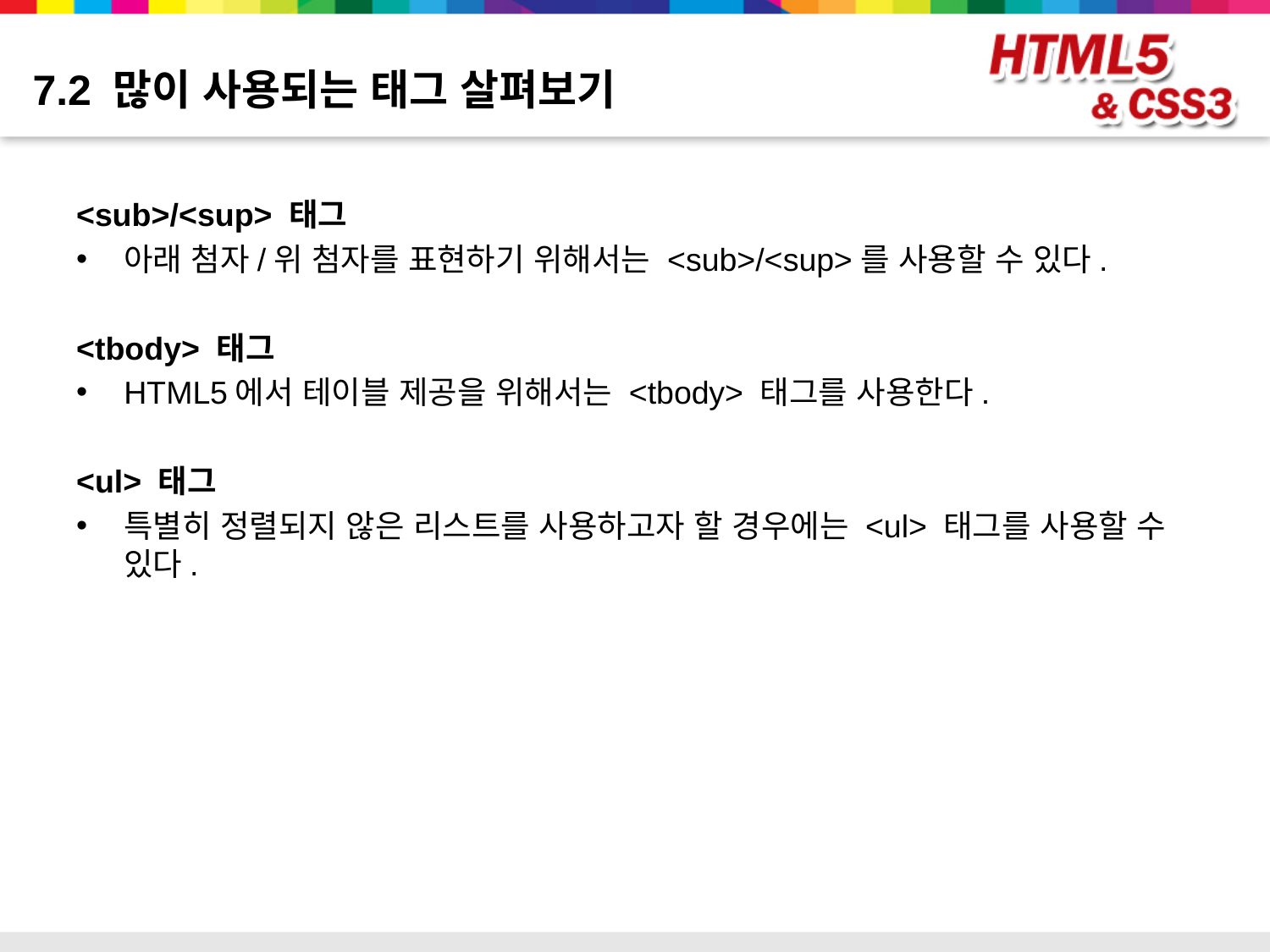

# 7.2 많이 사용되는 태그 살펴보기
<sub>/<sup> 태그
아래 첨자/위 첨자를 표현하기 위해서는 <sub>/<sup>를 사용할 수 있다.

<tbody> 태그
HTML5에서 테이블 제공을 위해서는 <tbody> 태그를 사용한다.

<ul> 태그
특별히 정렬되지 않은 리스트를 사용하고자 할 경우에는 <ul> 태그를 사용할 수 있다.